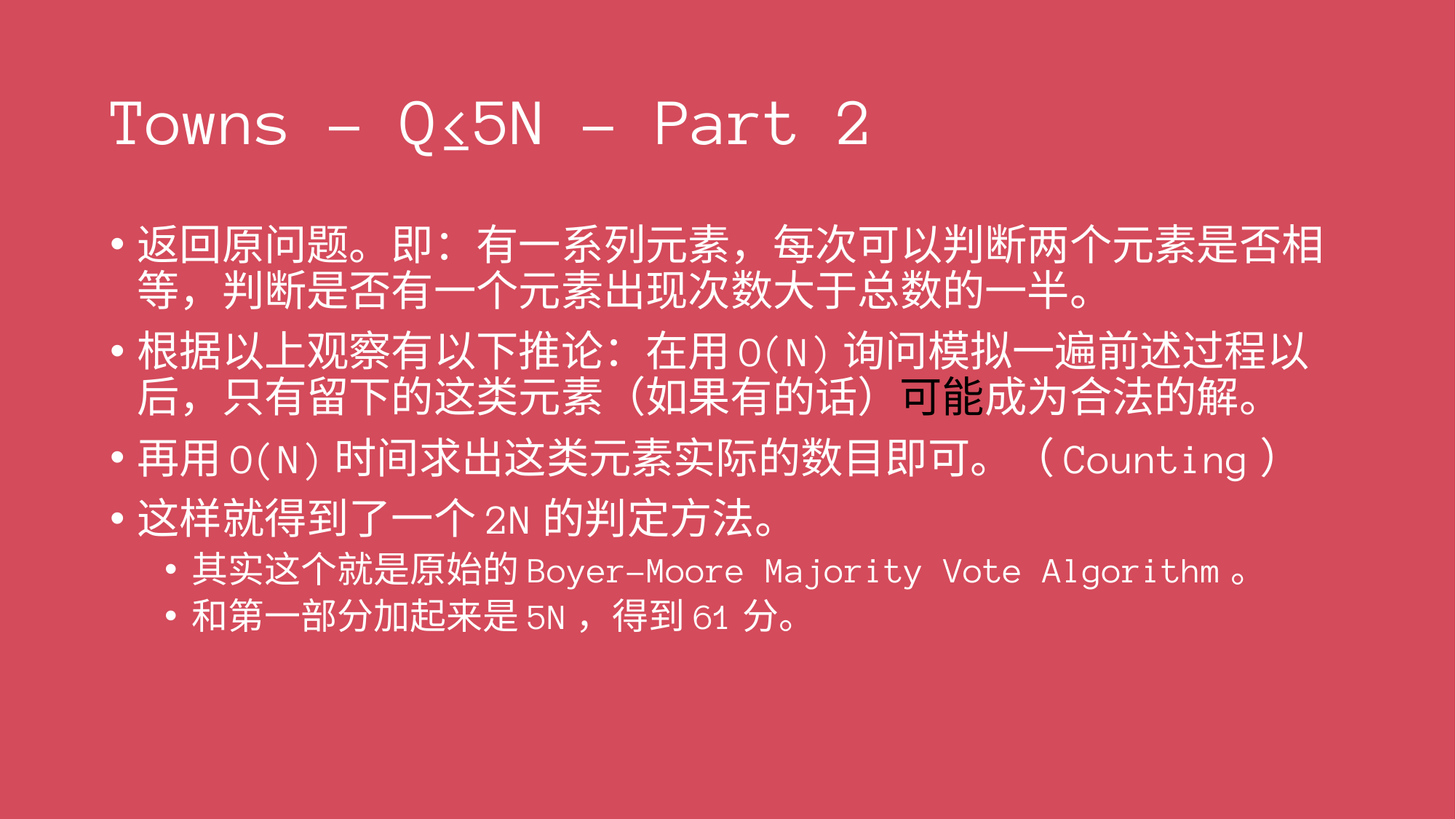

# Towns - Q≤5N - Part 2
返回原问题。即：有一系列元素，每次可以判断两个元素是否相等，判断是否有一个元素出现次数大于总数的一半。
根据以上观察有以下推论：在用O(N)询问模拟一遍前述过程以后，只有留下的这类元素（如果有的话）可能成为合法的解。
再用O(N)时间求出这类元素实际的数目即可。（Counting）
这样就得到了一个2N的判定方法。
其实这个就是原始的Boyer-Moore Majority Vote Algorithm。
和第一部分加起来是5N，得到61分。